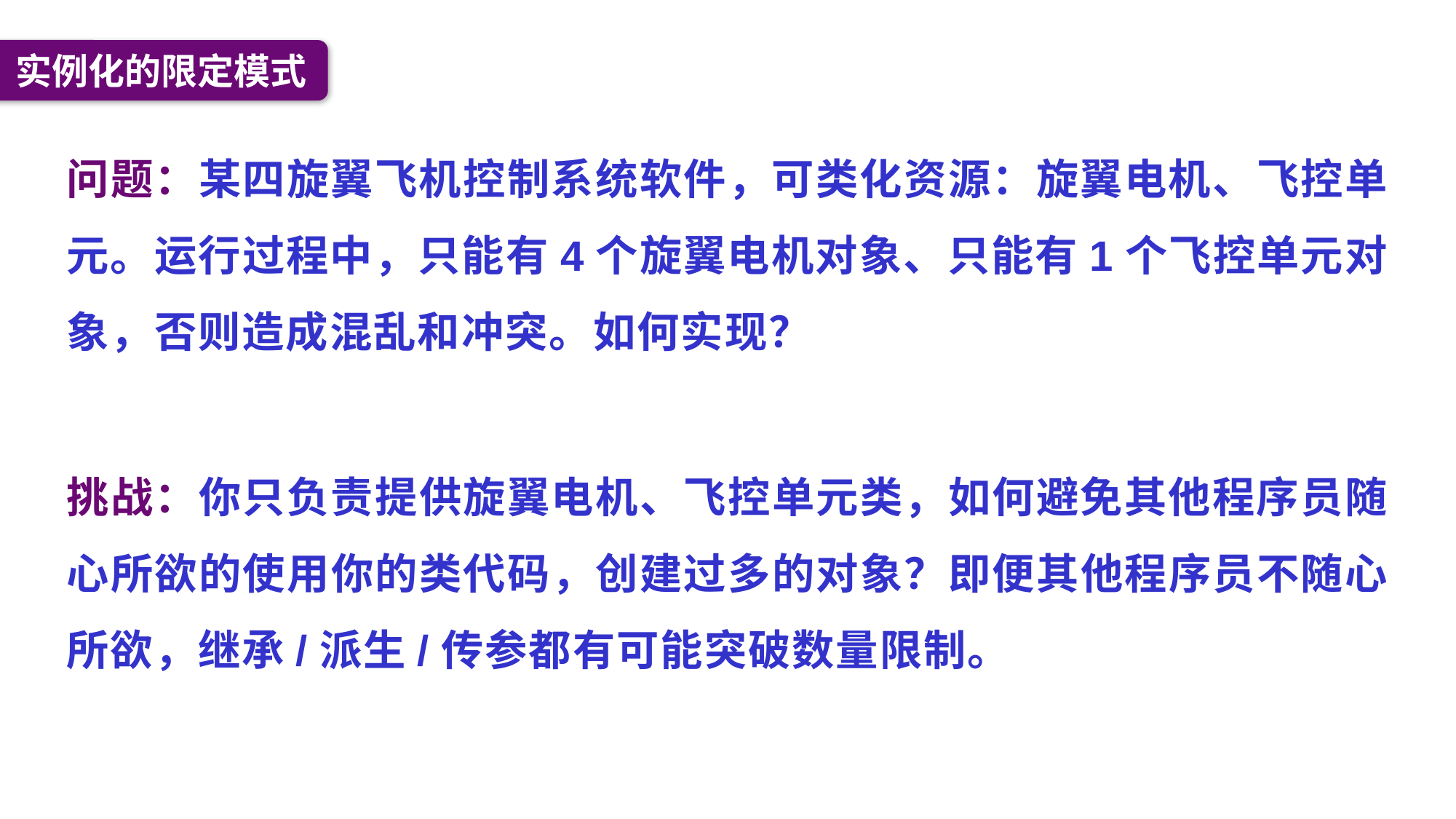

实例化的限定模式
问题：某四旋翼飞机控制系统软件，可类化资源：旋翼电机、飞控单元。运行过程中，只能有4个旋翼电机对象、只能有1个飞控单元对象，否则造成混乱和冲突。如何实现？
挑战：你只负责提供旋翼电机、飞控单元类，如何避免其他程序员随心所欲的使用你的类代码，创建过多的对象？即便其他程序员不随心所欲，继承/派生/传参都有可能突破数量限制。
37